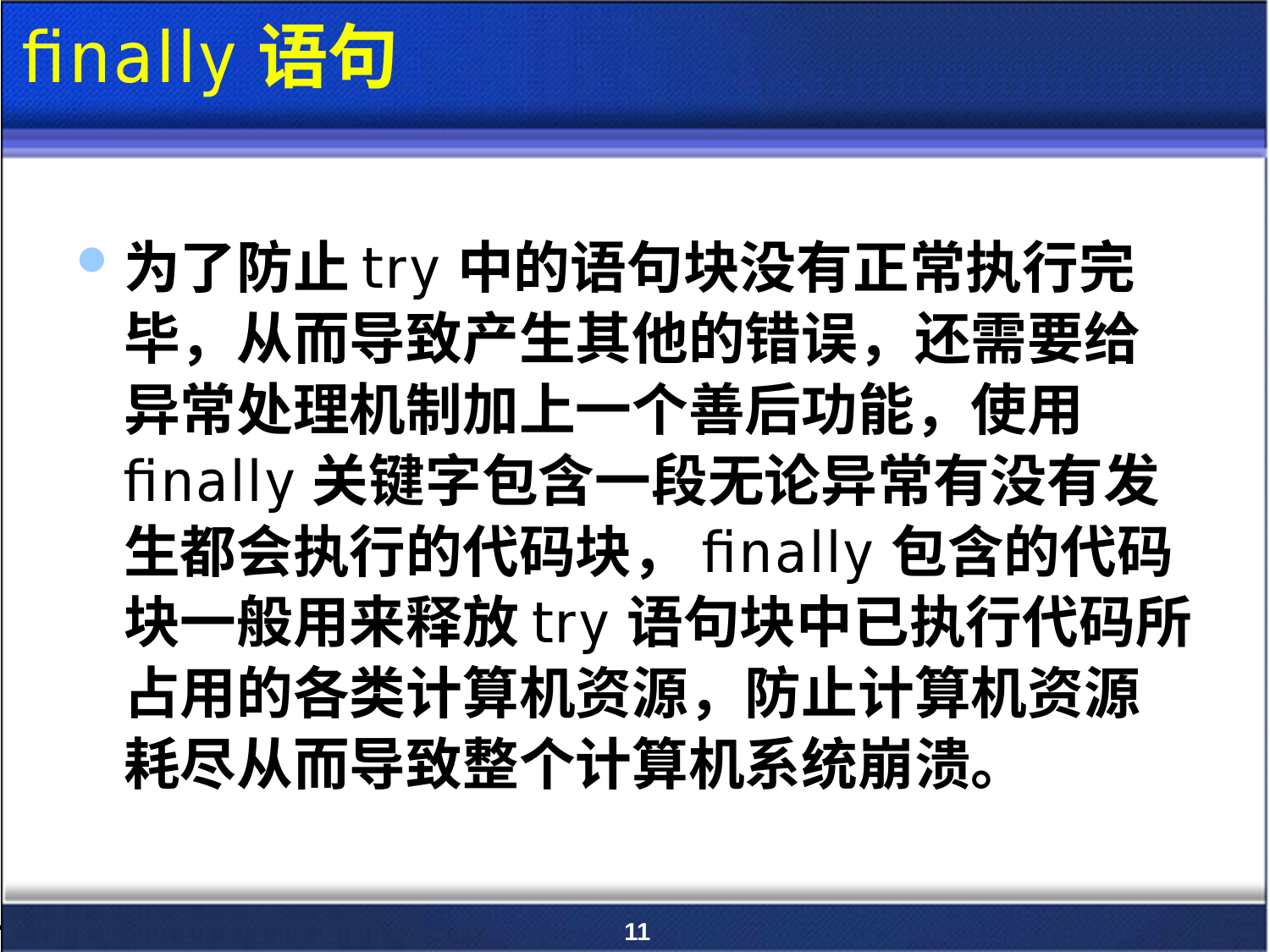

# finally语句
为了防止try中的语句块没有正常执行完毕，从而导致产生其他的错误，还需要给异常处理机制加上一个善后功能，使用finally关键字包含一段无论异常有没有发生都会执行的代码块，finally包含的代码块一般用来释放try语句块中已执行代码所占用的各类计算机资源，防止计算机资源耗尽从而导致整个计算机系统崩溃。
11